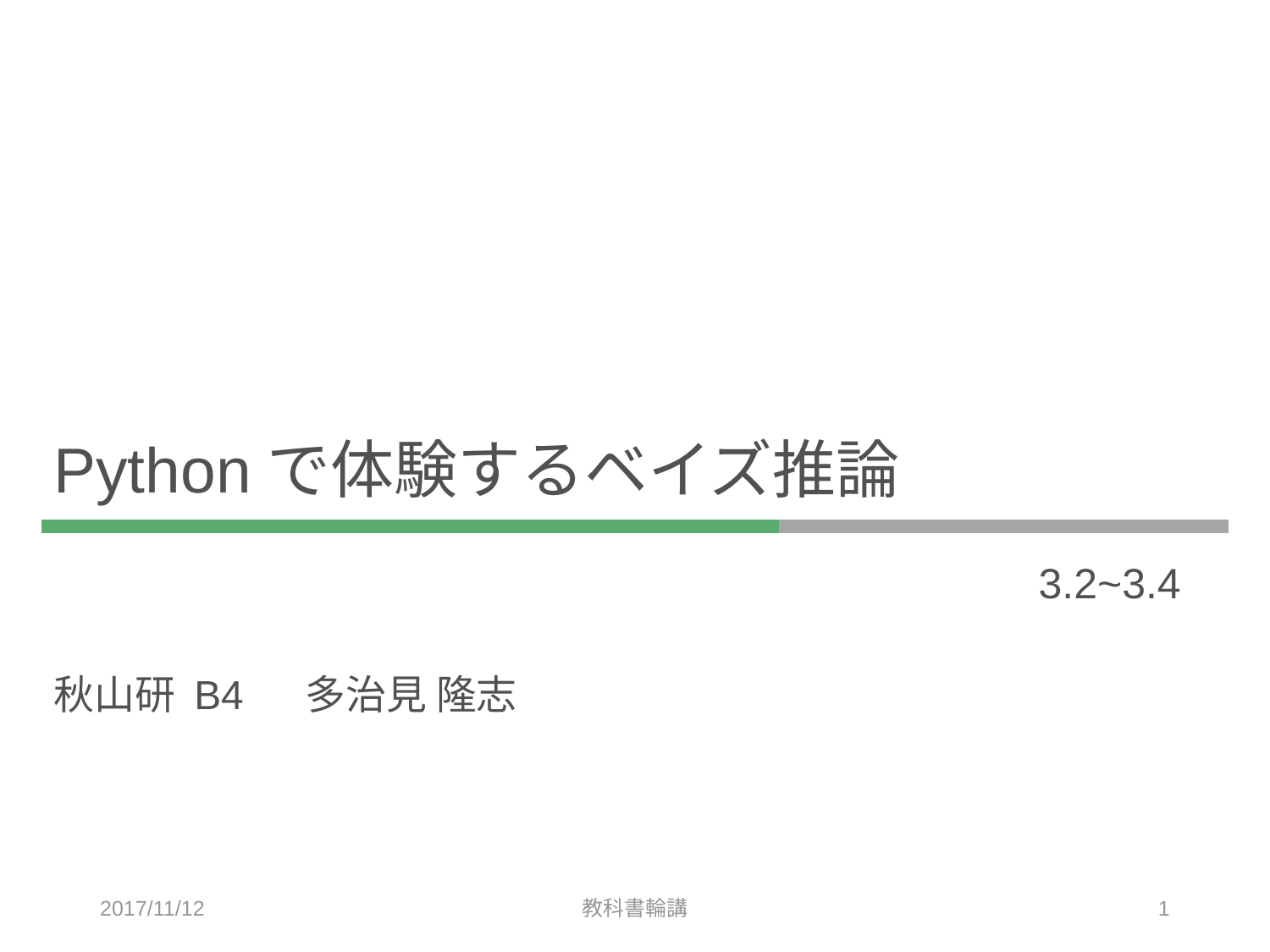

# Pythonで体験するベイズ推論
3.2~3.4
秋山研 B4 　多治見 隆志
2017/11/12
教科書輪講
1